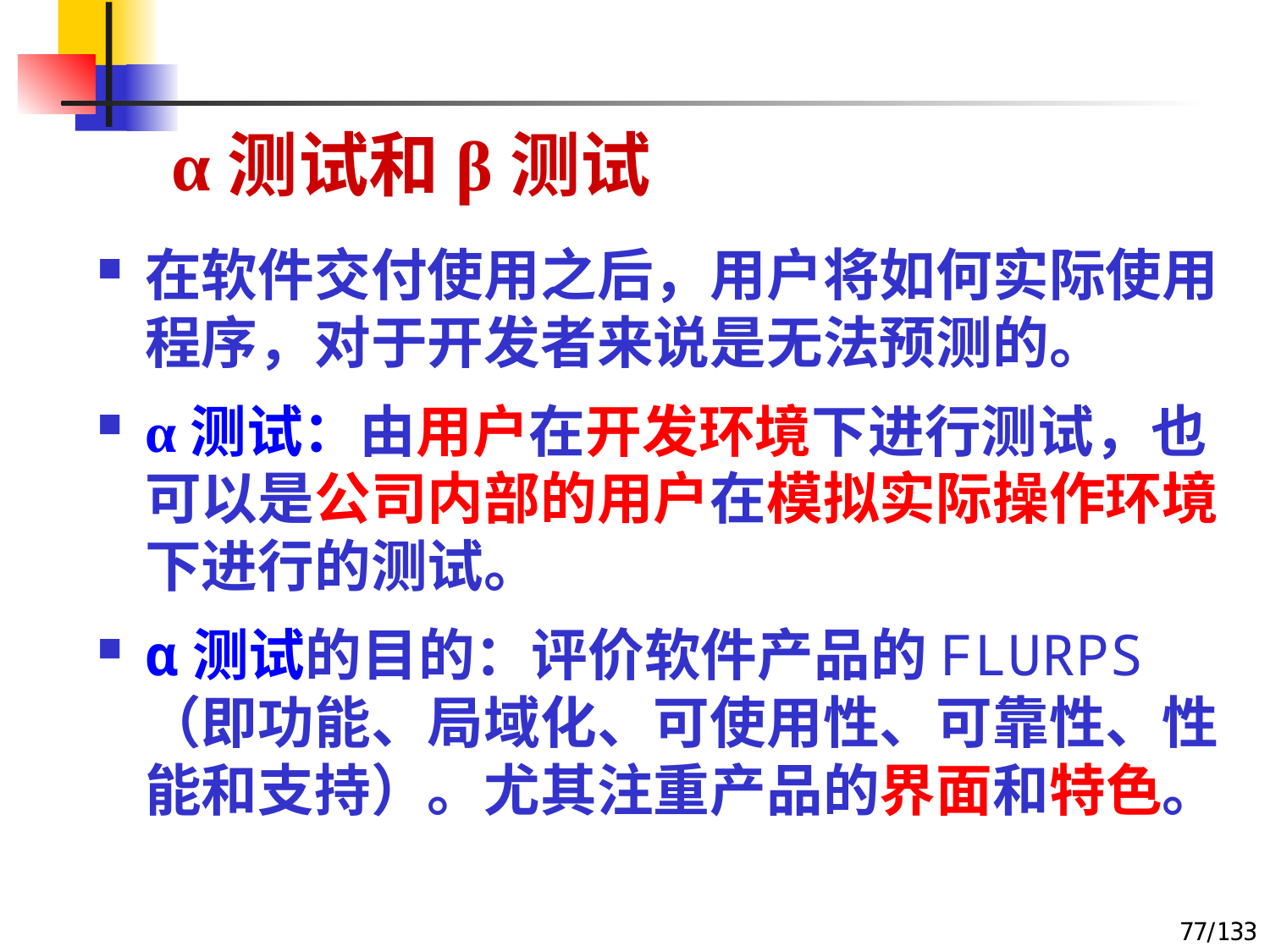

# α测试和β测试
在软件交付使用之后，用户将如何实际使用程序，对于开发者来说是无法预测的。
α测试：由用户在开发环境下进行测试，也可以是公司内部的用户在模拟实际操作环境下进行的测试。
α测试的目的：评价软件产品的FLURPS（即功能、局域化、可使用性、可靠性、性能和支持）。尤其注重产品的界面和特色。

77/133